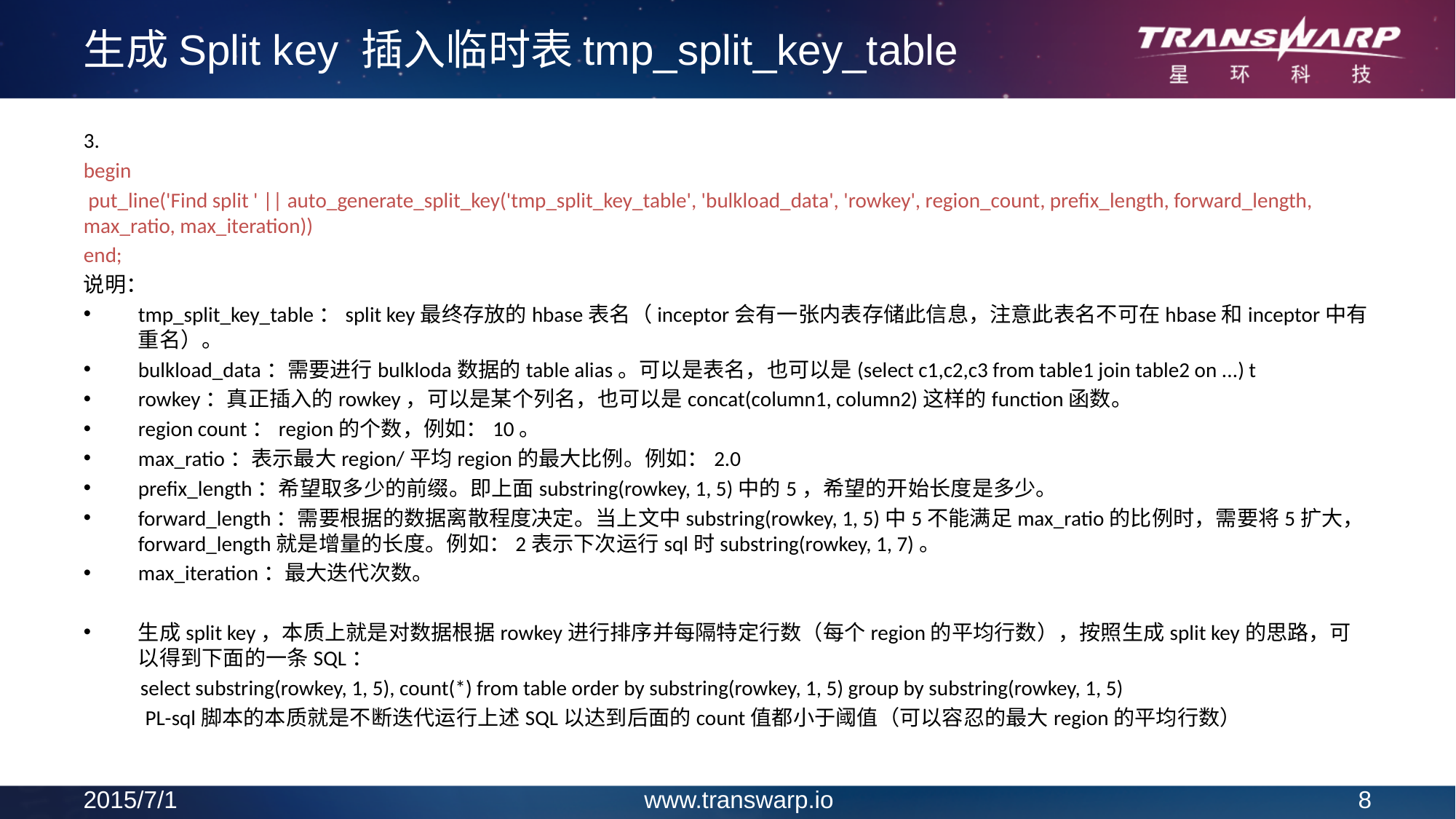

# 生成Split key 插入临时表tmp_split_key_table
3.
begin
 put_line('Find split ' || auto_generate_split_key('tmp_split_key_table', 'bulkload_data', 'rowkey', region_count, prefix_length, forward_length, max_ratio, max_iteration))
end;
说明：
tmp_split_key_table：split key最终存放的hbase表名（inceptor会有一张内表存储此信息，注意此表名不可在hbase和inceptor中有重名）。
bulkload_data：需要进行bulkloda数据的table alias。可以是表名，也可以是(select c1,c2,c3 from table1 join table2 on ...) t
rowkey：真正插入的rowkey，可以是某个列名，也可以是concat(column1, column2)这样的function函数。
region count：region的个数，例如：10。
max_ratio：表示最大region/平均region的最大比例。例如：2.0
prefix_length：希望取多少的前缀。即上面substring(rowkey, 1, 5)中的5，希望的开始长度是多少。
forward_length：需要根据的数据离散程度决定。当上文中substring(rowkey, 1, 5)中5不能满足max_ratio的比例时，需要将5扩大，forward_length就是增量的长度。例如：2表示下次运行sql时substring(rowkey, 1, 7)。
max_iteration：最大迭代次数。

生成split key，本质上就是对数据根据rowkey进行排序并每隔特定行数（每个region的平均行数），按照生成split key的思路，可以得到下面的一条SQL：
            select substring(rowkey, 1, 5), count(*) from table order by substring(rowkey, 1, 5) group by substring(rowkey, 1, 5)
             PL-sql脚本的本质就是不断迭代运行上述SQL以达到后面的count值都小于阈值（可以容忍的最大region的平均行数）